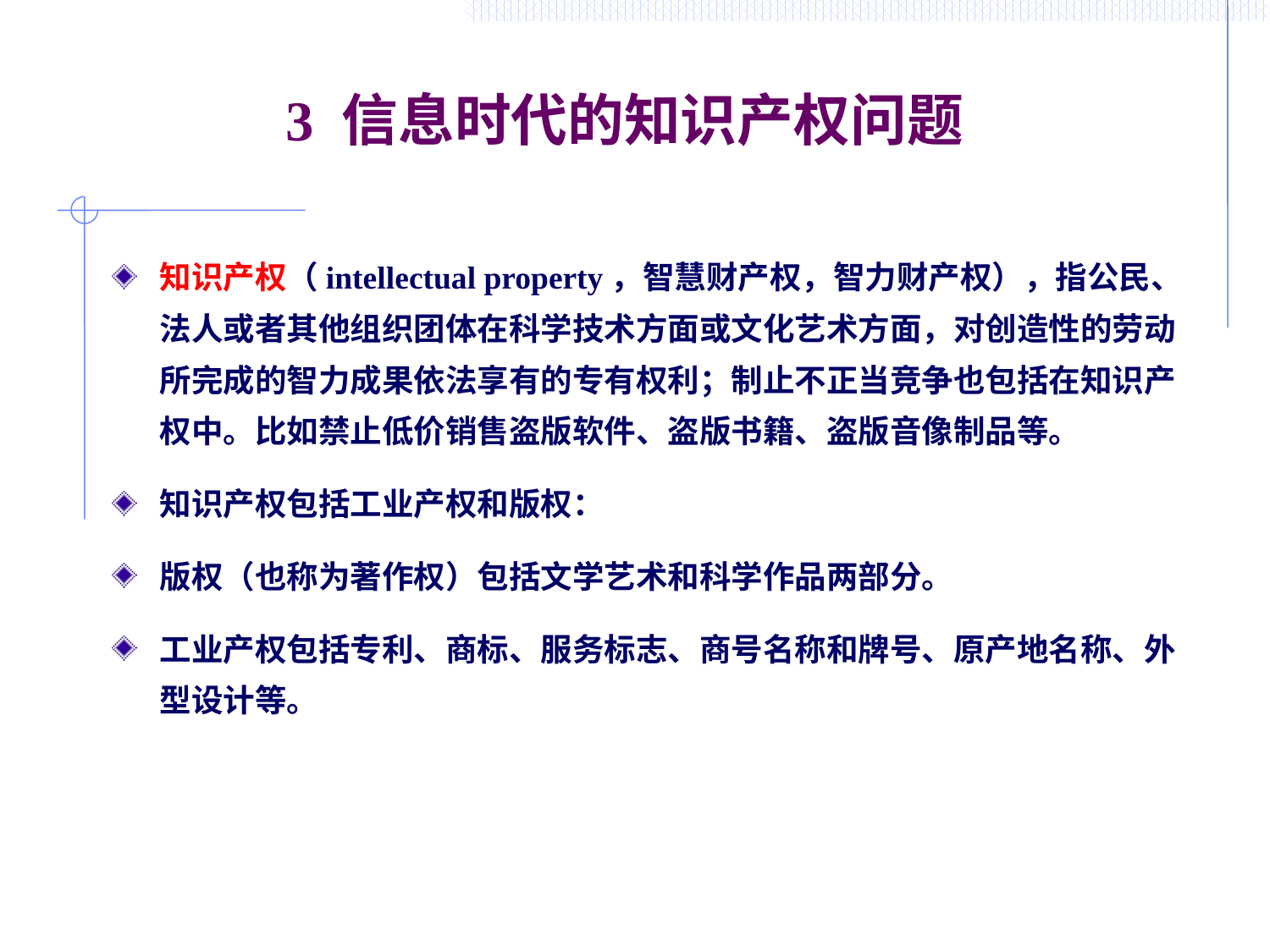

# 3 信息时代的知识产权问题
知识产权（intellectual property，智慧财产权，智力财产权），指公民、法人或者其他组织团体在科学技术方面或文化艺术方面，对创造性的劳动所完成的智力成果依法享有的专有权利；制止不正当竞争也包括在知识产权中。比如禁止低价销售盗版软件、盗版书籍、盗版音像制品等。
知识产权包括工业产权和版权：
版权（也称为著作权）包括文学艺术和科学作品两部分。
工业产权包括专利、商标、服务标志、商号名称和牌号、原产地名称、外型设计等。